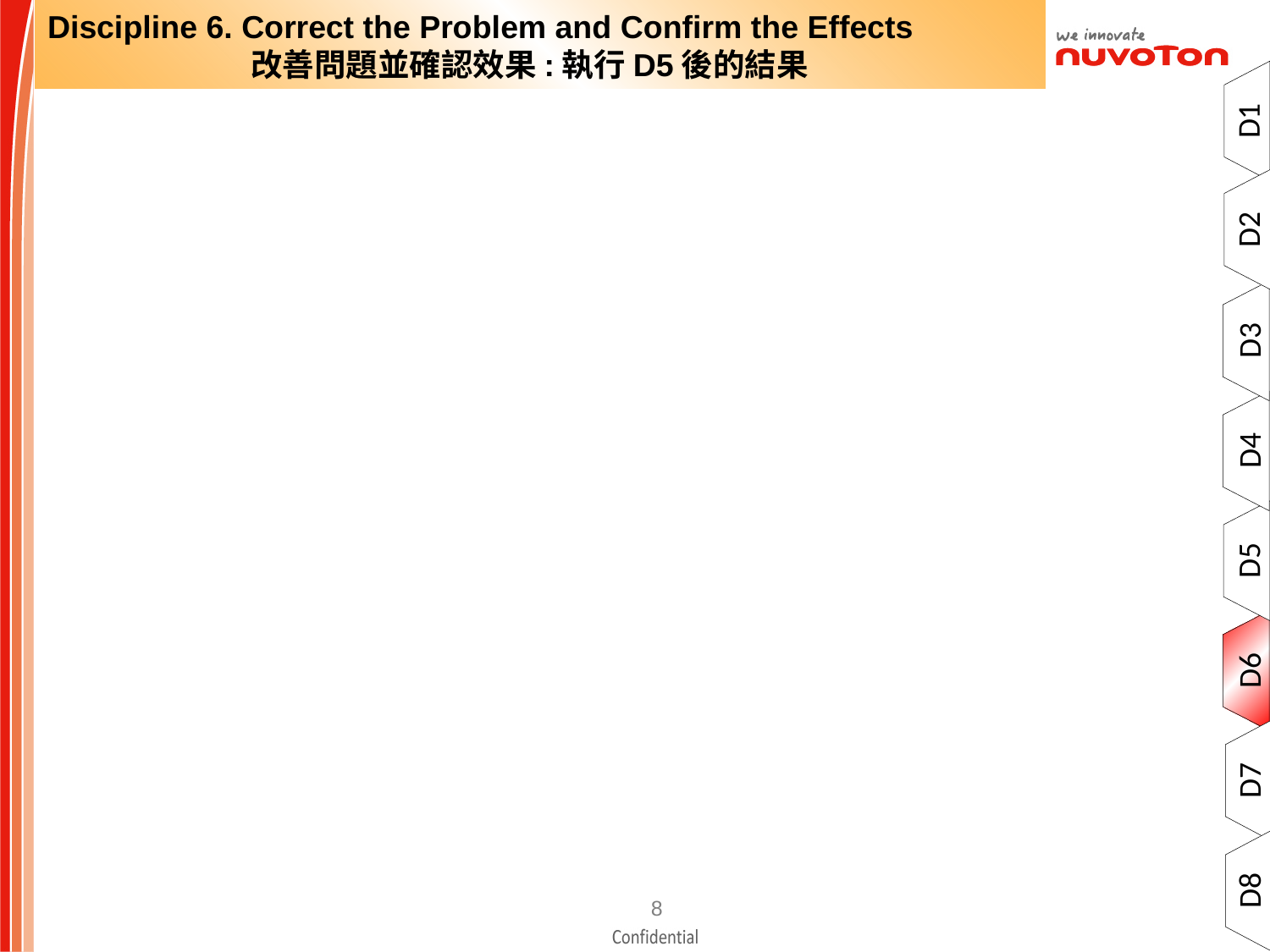

Discipline 6. Correct the Problem and Confirm the Effects
                      改善問題並確認效果:執行D5後的結果
D1

D2

D3

D4

D5

D6

D7

D8

8